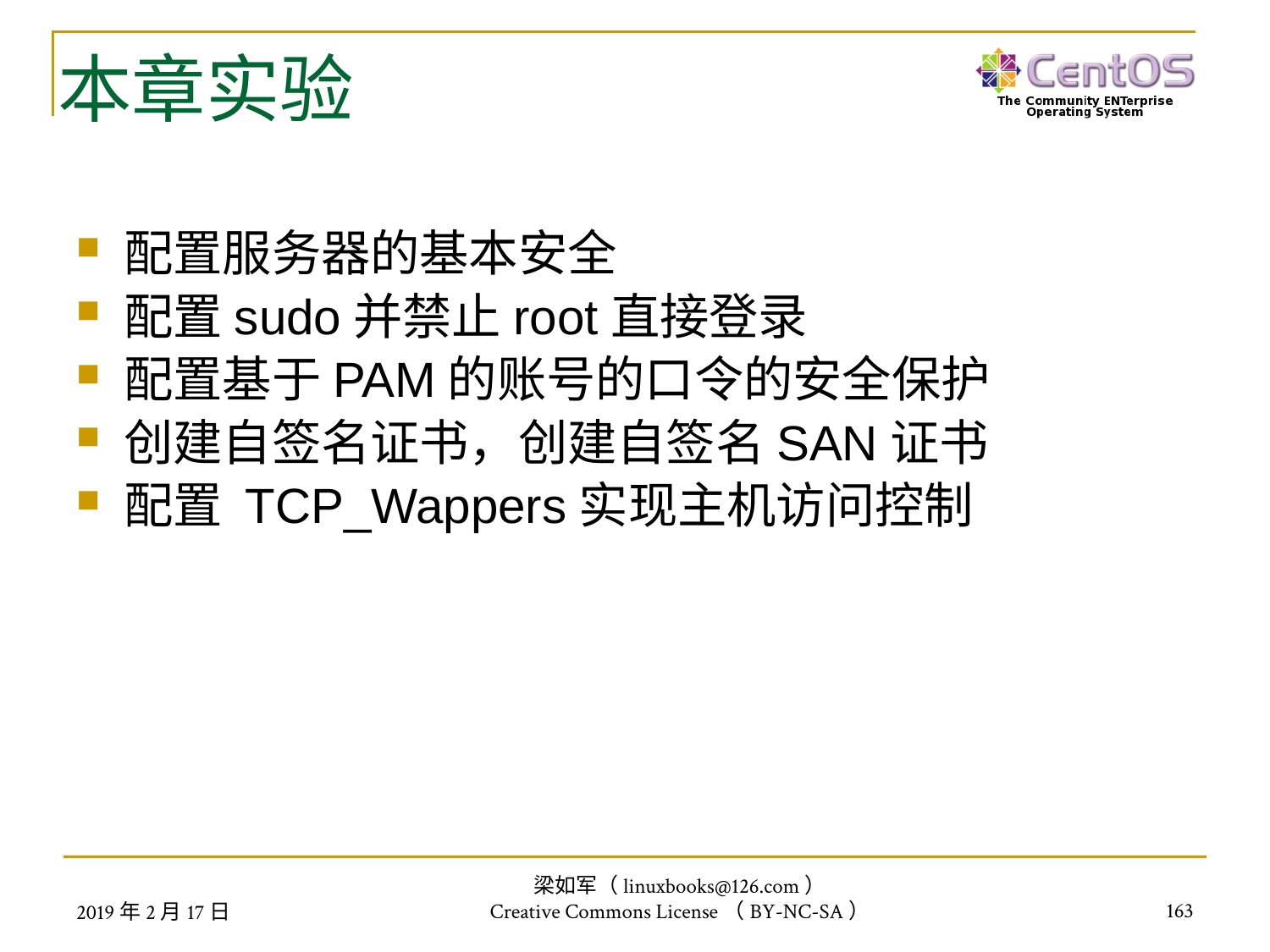

# 本章实验
配置服务器的基本安全
配置sudo并禁止root直接登录
配置基于PAM的账号的口令的安全保护
创建自签名证书，创建自签名SAN证书
配置 TCP_Wappers实现主机访问控制
梁如军（linuxbooks@126.com）
Creative Commons License（BY-NC-SA）
2019年2月17日
163